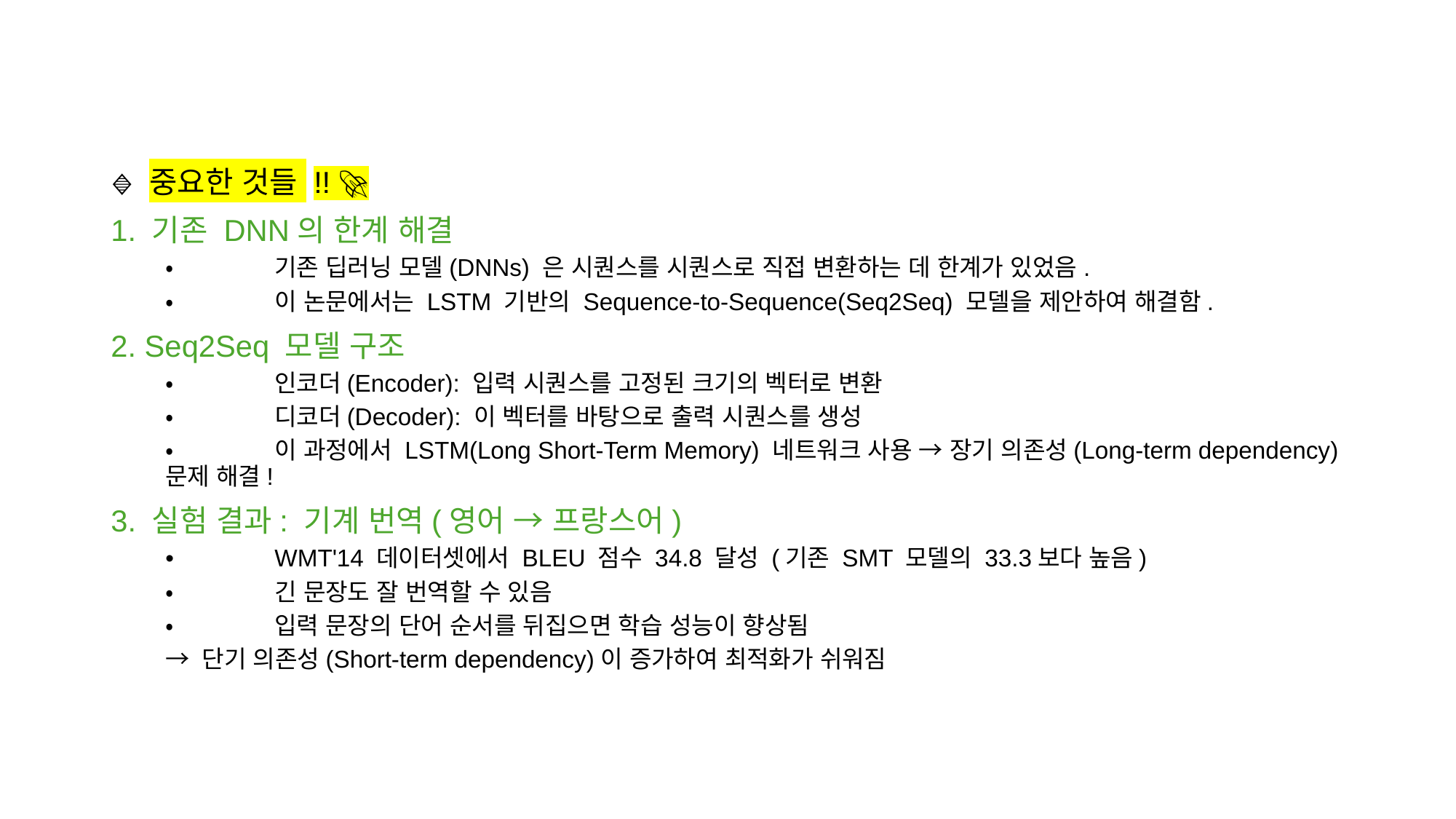

🔹 중요한 것들 !! 🚀
1️. 기존 DNN의 한계 해결
•	기존 딥러닝 모델(DNNs) 은 시퀀스를 시퀀스로 직접 변환하는 데 한계가 있었음.
•	이 논문에서는 LSTM 기반의 Sequence-to-Sequence(Seq2Seq) 모델을 제안하여 해결함.
2️. Seq2Seq 모델 구조
•	인코더(Encoder): 입력 시퀀스를 고정된 크기의 벡터로 변환
•	디코더(Decoder): 이 벡터를 바탕으로 출력 시퀀스를 생성
•	이 과정에서 LSTM(Long Short-Term Memory) 네트워크 사용 → 장기 의존성(Long-term dependency) 문제 해결!
3️. 실험 결과: 기계 번역(영어 → 프랑스어)
•	WMT'14 데이터셋에서 BLEU 점수 34.8 달성 (기존 SMT 모델의 33.3보다 높음)
•	긴 문장도 잘 번역할 수 있음
•	입력 문장의 단어 순서를 뒤집으면 학습 성능이 향상됨
→ 단기 의존성(Short-term dependency)이 증가하여 최적화가 쉬워짐